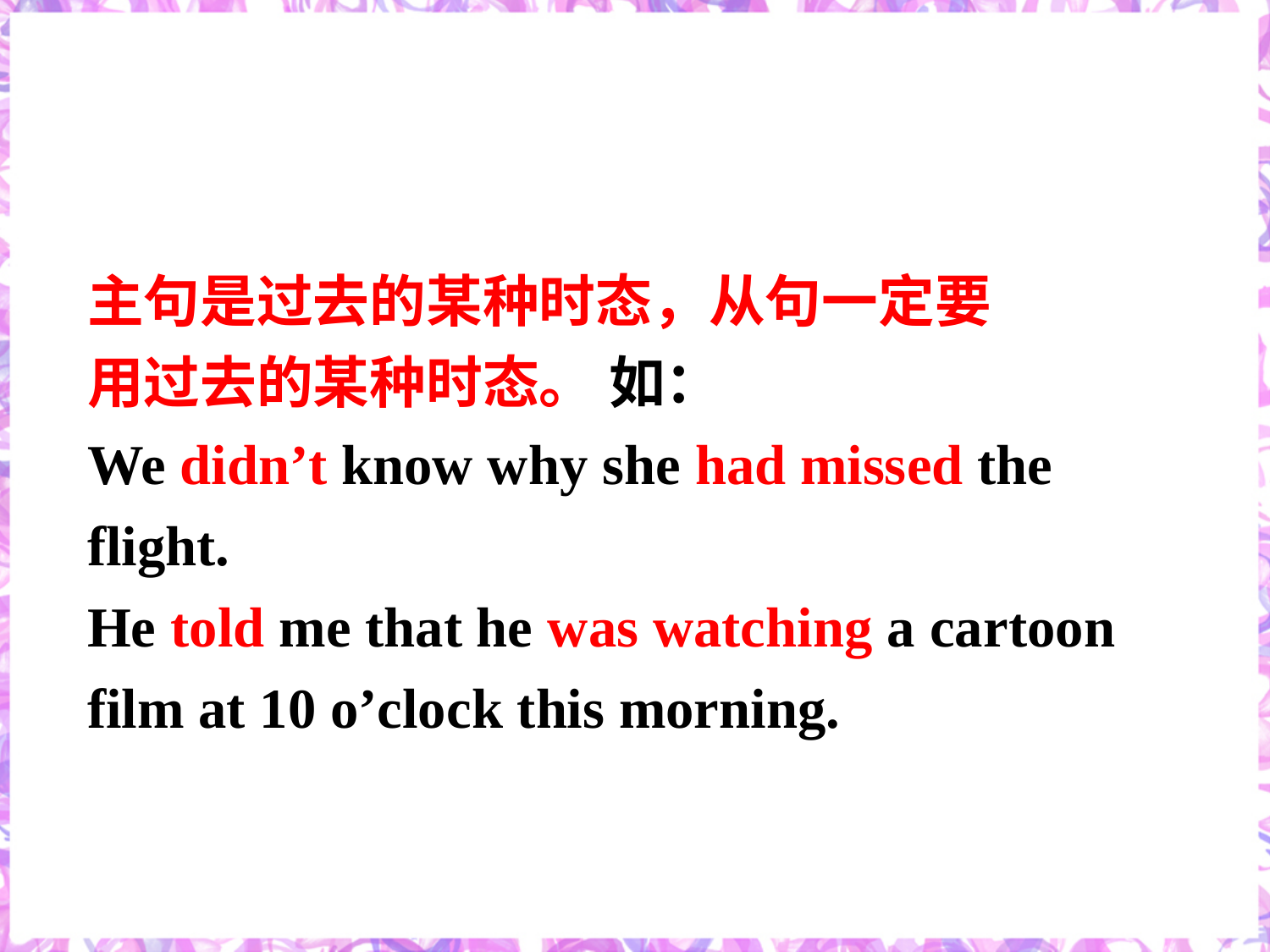

主句是过去的某种时态，从句一定要
用过去的某种时态。 如：
We didn’t know why she had missed the flight.
He told me that he was watching a cartoon film at 10 o’clock this morning.